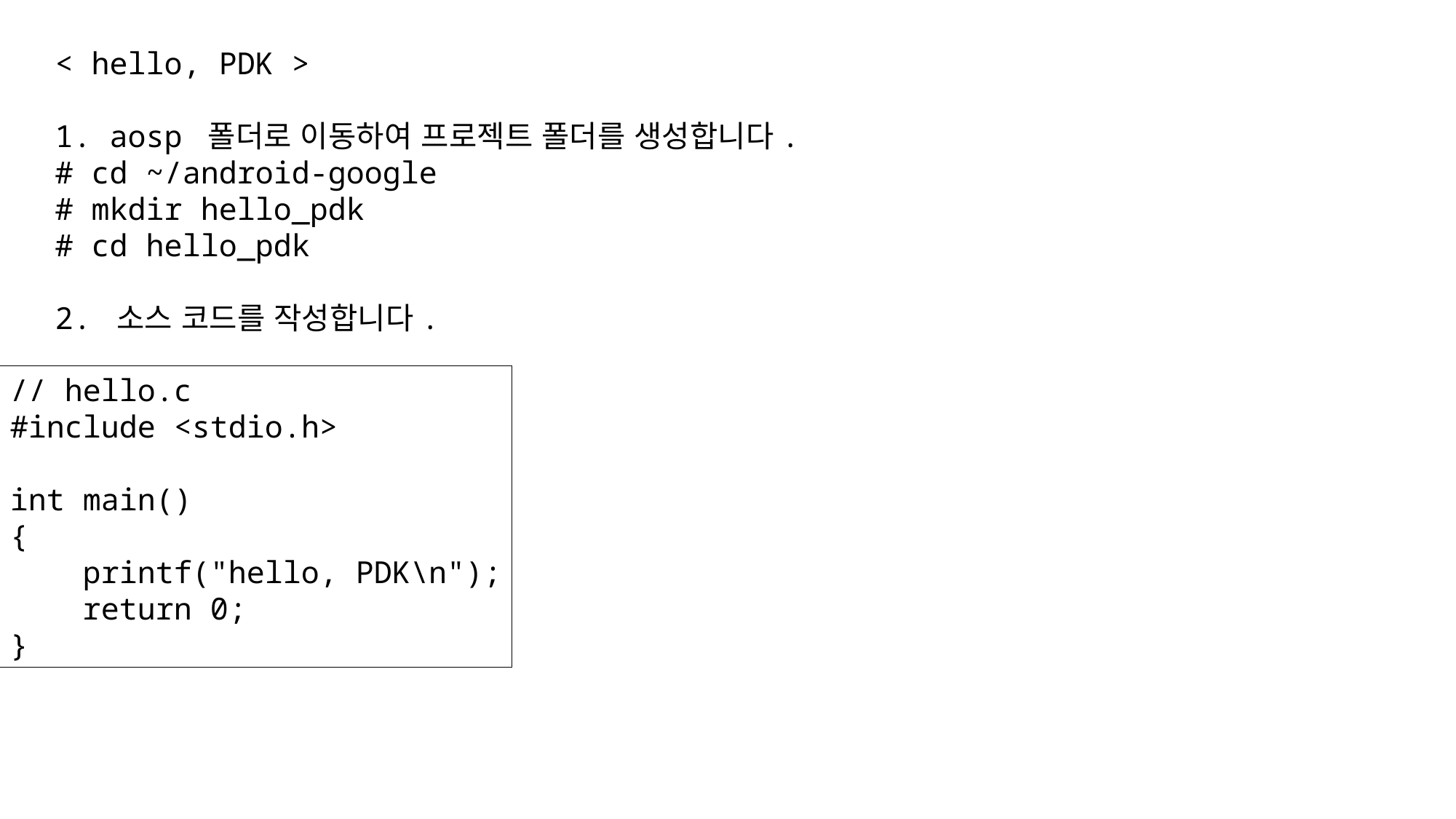

< hello, PDK >

1. aosp 폴더로 이동하여 프로젝트 폴더를 생성합니다.
# cd ~/android-google
# mkdir hello_pdk
# cd hello_pdk

2. 소스 코드를 작성합니다.

// hello.c
#include <stdio.h>

int main()
{
    printf("hello, PDK\n");
    return 0;
}